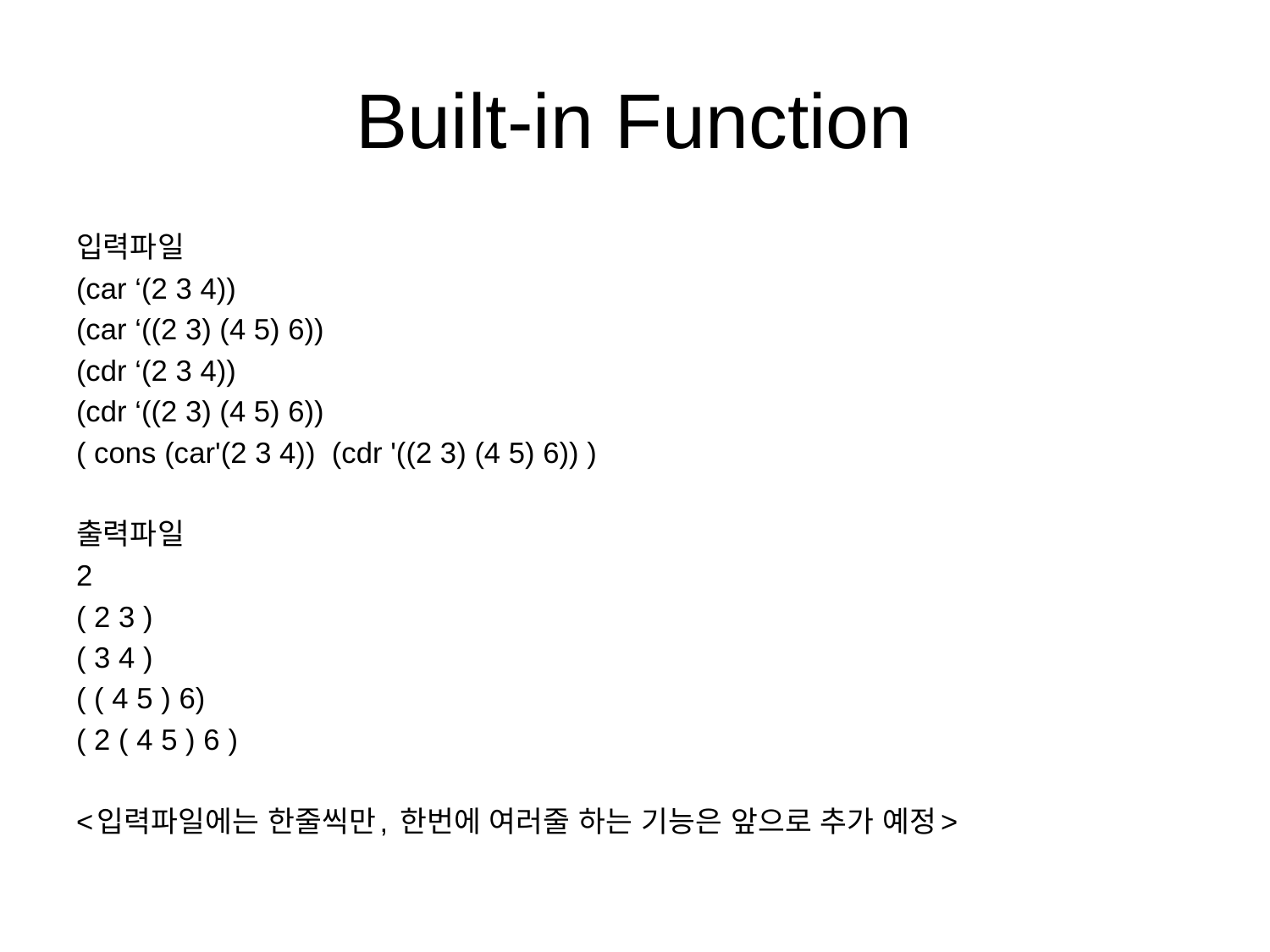

# Built-in Function
입력파일
(car ‘(2 3 4))
(car ‘((2 3) (4 5) 6))
(cdr ‘(2 3 4))
(cdr ‘((2 3) (4 5) 6))
( cons (car'(2 3 4))  (cdr '((2 3) (4 5) 6)) )

출력파일
2
( 2 3 )
( 3 4 )
( ( 4 5 ) 6)
( 2 ( 4 5 ) 6 )

<입력파일에는 한줄씩만, 한번에 여러줄 하는 기능은 앞으로 추가 예정>